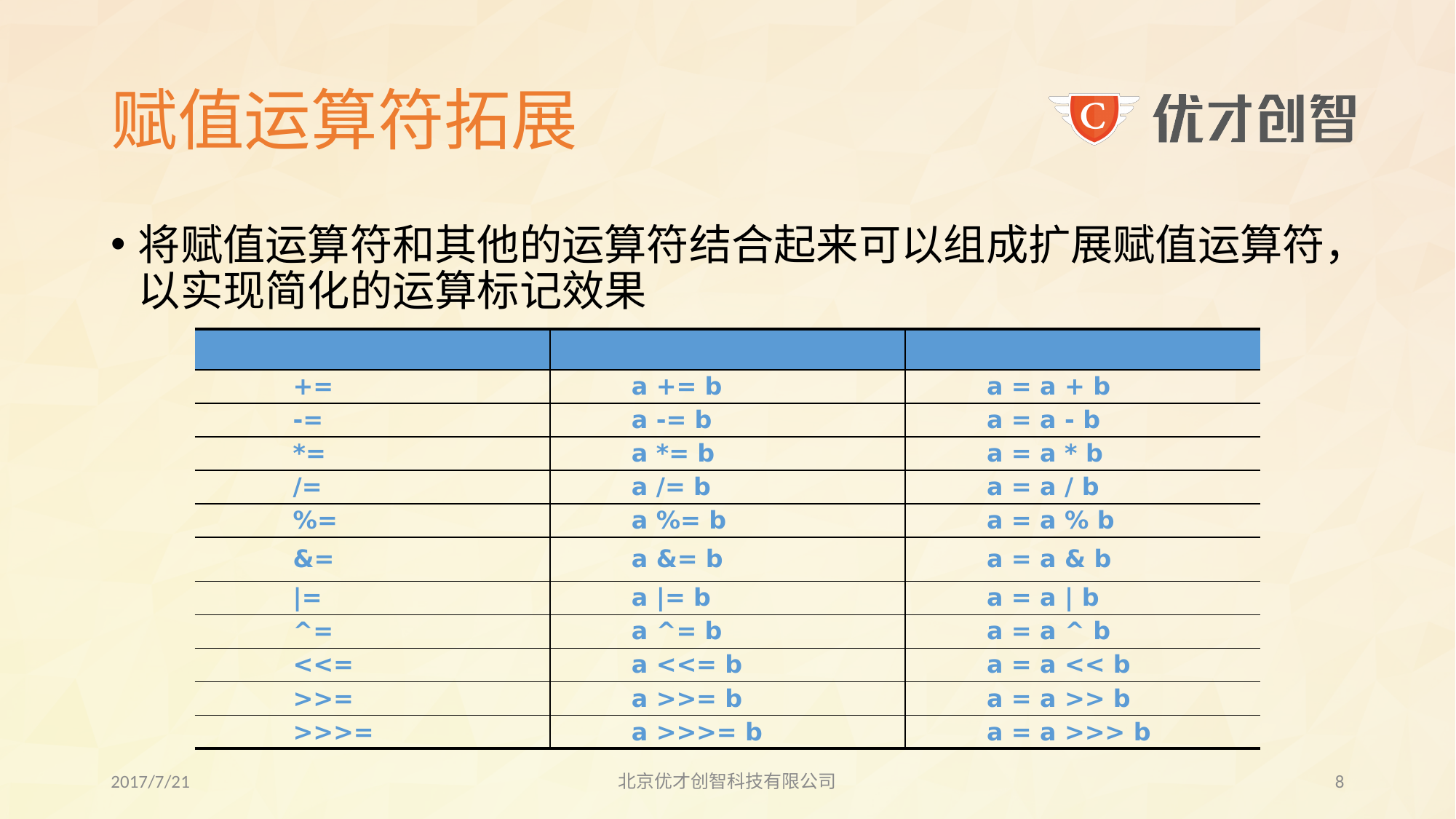

# 赋值运算符拓展
将赋值运算符和其他的运算符结合起来可以组成扩展赋值运算符，以实现简化的运算标记效果
| 运算符 | 使用格式 | 功能说明 |
| --- | --- | --- |
| += | a += b | a = a + b |
| -= | a -= b | a = a - b |
| \*= | a \*= b | a = a \* b |
| /= | a /= b | a = a / b |
| %= | a %= b | a = a % b |
| &= | a &= b | a = a & b |
| |= | a |= b | a = a | b |
| ^= | a ^= b | a = a ^ b |
| <<= | a <<= b | a = a << b |
| >>= | a >>= b | a = a >> b |
| >>>= | a >>>= b | a = a >>> b |
2017/7/21
北京优才创智科技有限公司
8